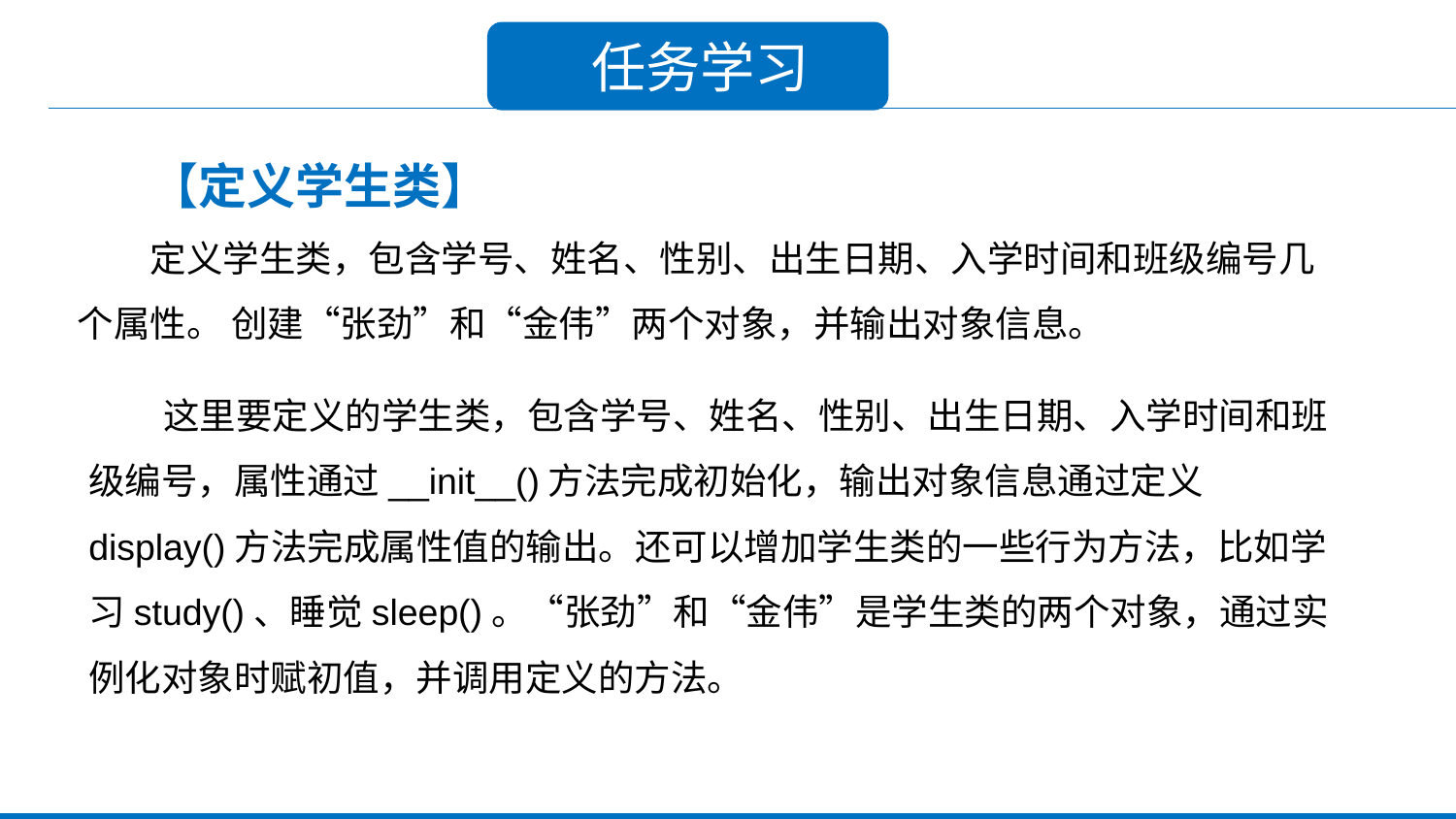

任务学习
【定义学生类】
定义学生类，包含学号、姓名、性别、出生日期、入学时间和班级编号几个属性。 创建“张劲”和“金伟”两个对象，并输出对象信息。
        这里要定义的学生类，包含学号、姓名、性别、出生日期、入学时间和班级编号，属性通过__init__()方法完成初始化，输出对象信息通过定义 display()方法完成属性值的输出。还可以增加学生类的一些行为方法，比如学习study()、睡觉sleep()。“张劲”和“金伟”是学生类的两个对象，通过实例化对象时赋初值，并调用定义的方法。